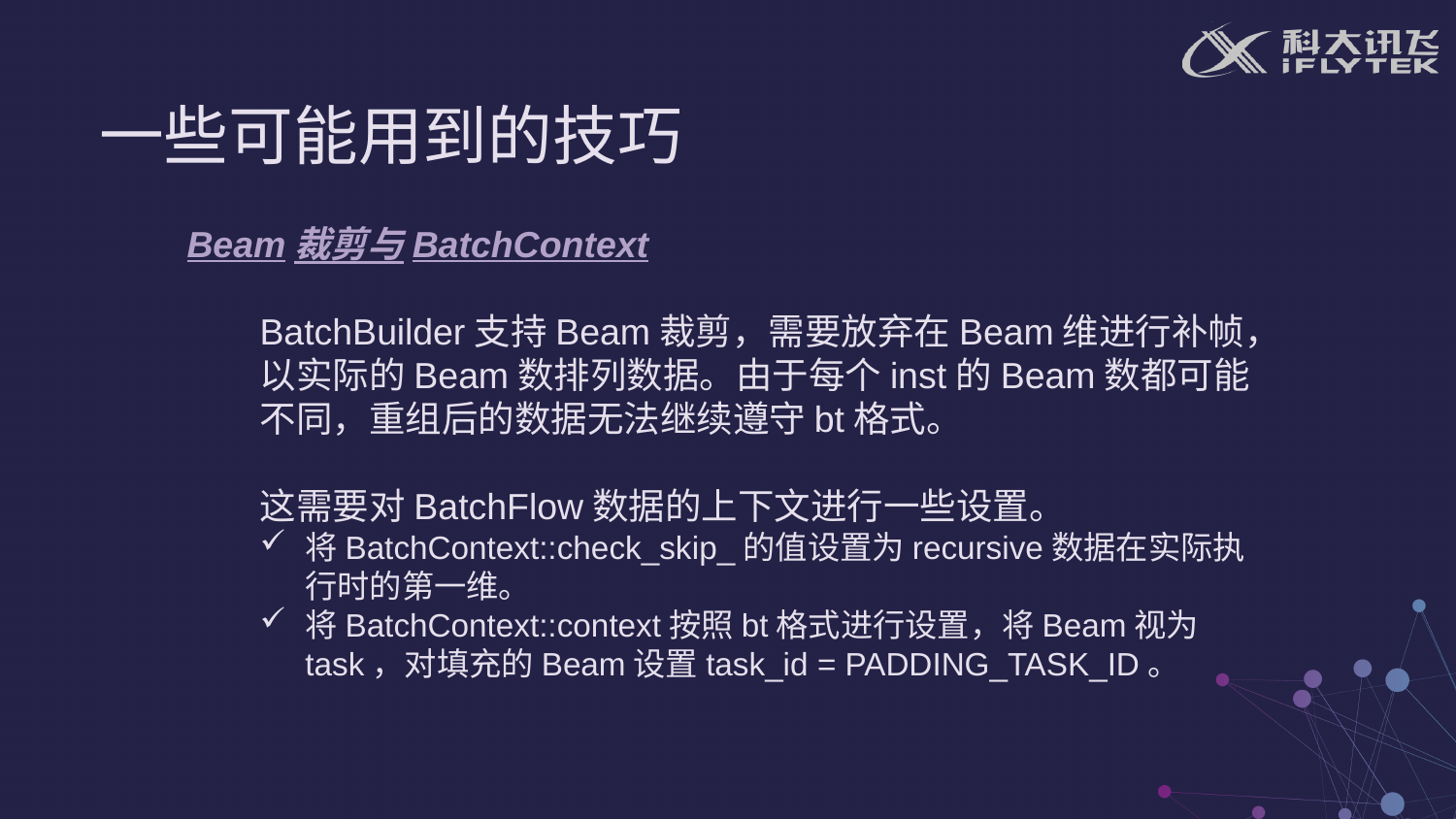

一些可能用到的技巧
Beam裁剪与BatchContext

BatchBuilder支持Beam裁剪，需要放弃在Beam维进行补帧，以实际的Beam数排列数据。由于每个inst的Beam数都可能不同，重组后的数据无法继续遵守bt格式。

这需要对BatchFlow数据的上下文进行一些设置。
将BatchContext::check_skip_的值设置为recursive数据在实际执行时的第一维。
将BatchContext::context按照bt格式进行设置，将Beam视为task，对填充的Beam设置task_id = PADDING_TASK_ID。